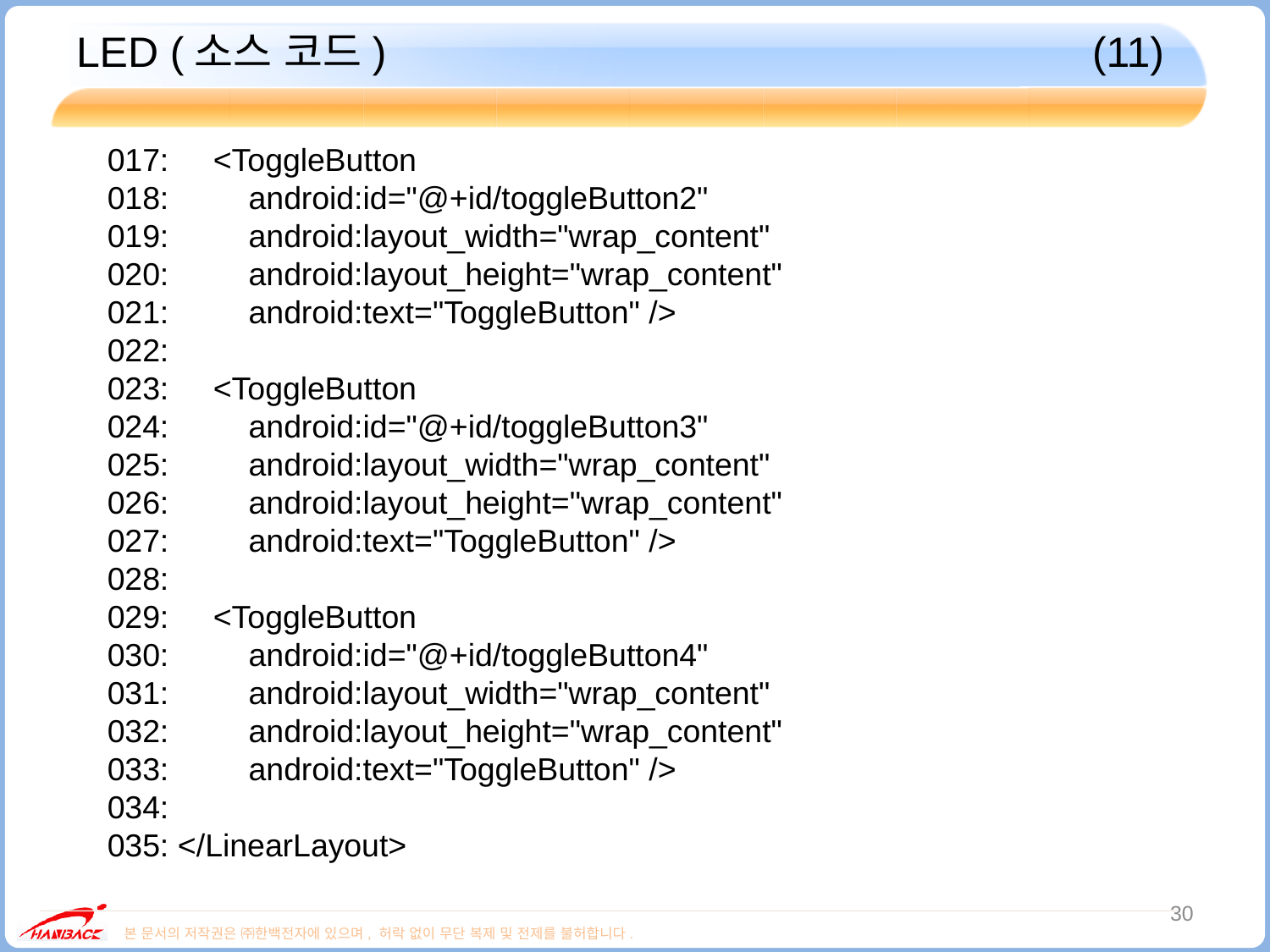

# LED (소스 코드)						(11)
017:     <ToggleButton
018:         android:id="@+id/toggleButton2"
019:         android:layout_width="wrap_content"
020:         android:layout_height="wrap_content"
021:         android:text="ToggleButton" />
022:
023:     <ToggleButton
024:         android:id="@+id/toggleButton3"
025:         android:layout_width="wrap_content"
026:         android:layout_height="wrap_content"
027:         android:text="ToggleButton" />
028:
029:     <ToggleButton
030:         android:id="@+id/toggleButton4"
031:         android:layout_width="wrap_content"
032:         android:layout_height="wrap_content"
033:         android:text="ToggleButton" />
034:
035: </LinearLayout>
30